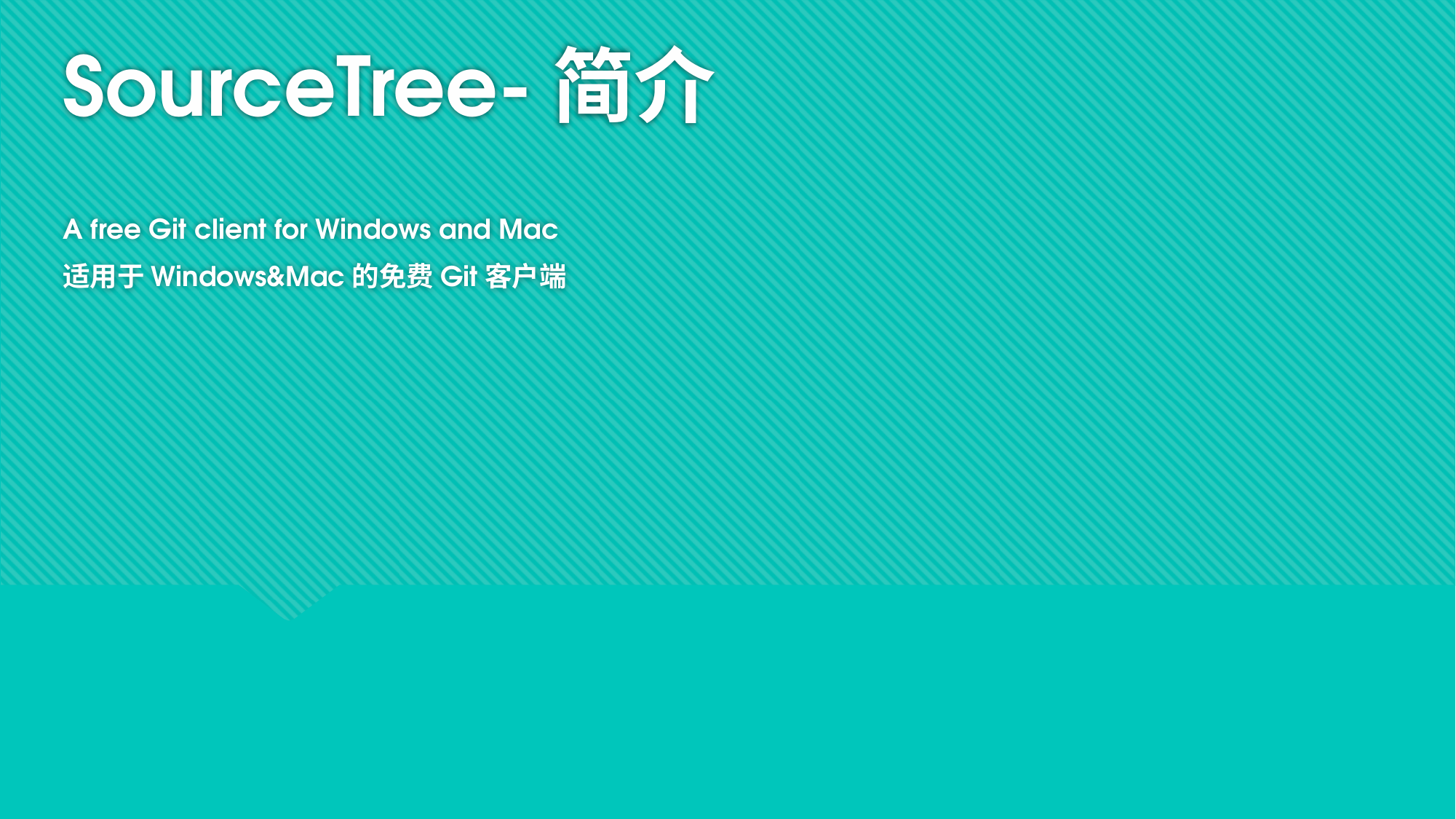

# SourceTree-简介
A free Git client for Windows and Mac
适用于Windows&Mac的免费Git客户端